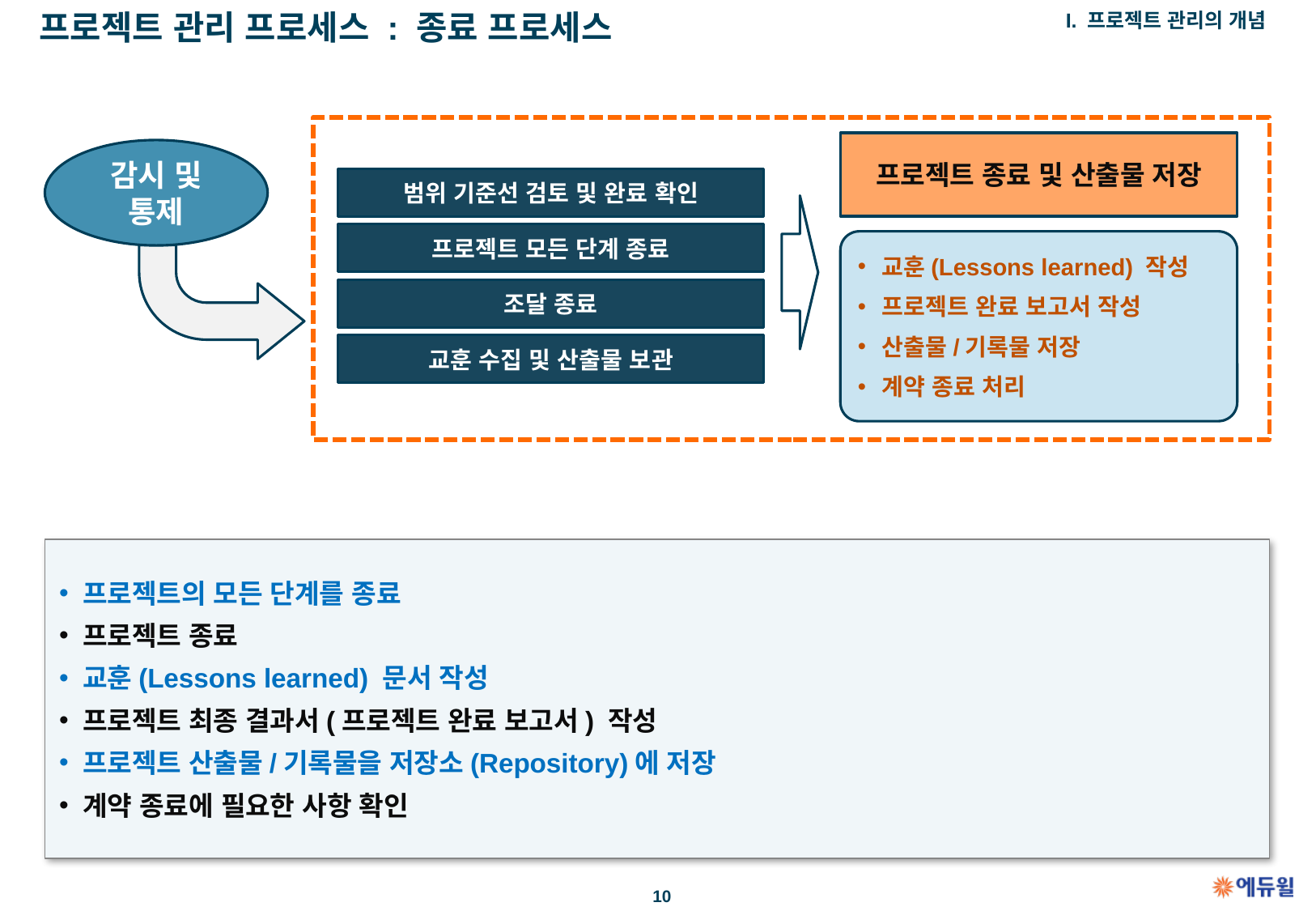

프로젝트 관리 프로세스 : 종료 프로세스
I. 프로젝트 관리의 개념

프로젝트 종료 및 산출물 저장
감시 및 통제
범위 기준선 검토 및 완료 확인
프로젝트 모든 단계 종료
교훈(Lessons learned) 작성
프로젝트 완료 보고서 작성
산출물/기록물 저장
계약 종료 처리

조달 종료
교훈 수집 및 산출물 보관
프로젝트의 모든 단계를 종료
프로젝트 종료
교훈(Lessons learned) 문서 작성
프로젝트 최종 결과서(프로젝트 완료 보고서) 작성
프로젝트 산출물/기록물을 저장소(Repository)에 저장
계약 종료에 필요한 사항 확인